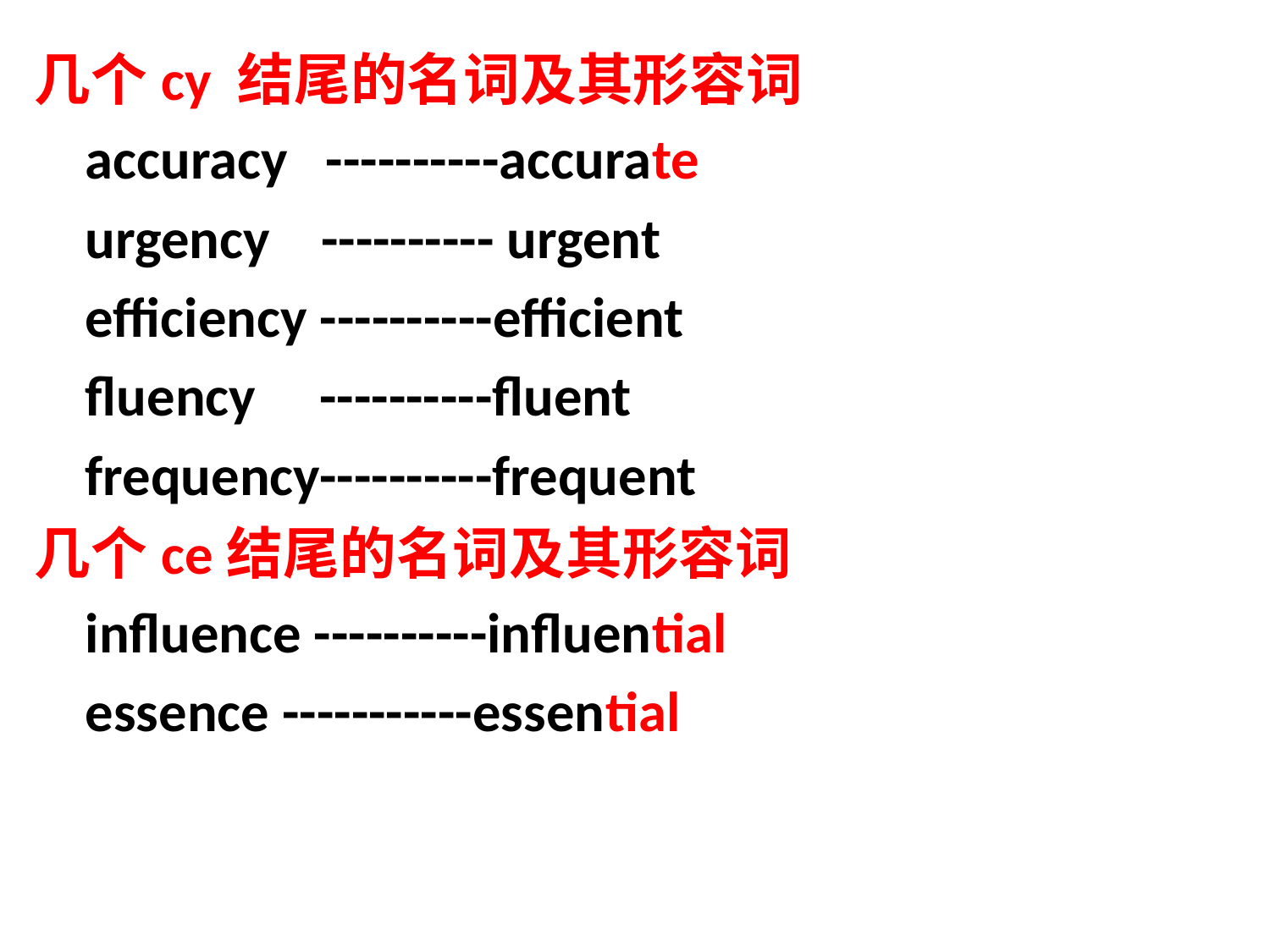

几个cy 结尾的名词及其形容词
    accuracy   ----------accurate
    urgency    ---------- urgent
    efficiency ----------efficient
    fluency     ----------fluent
    frequency----------frequent
几个ce结尾的名词及其形容词
    influence ----------influential
    essence -----------essential